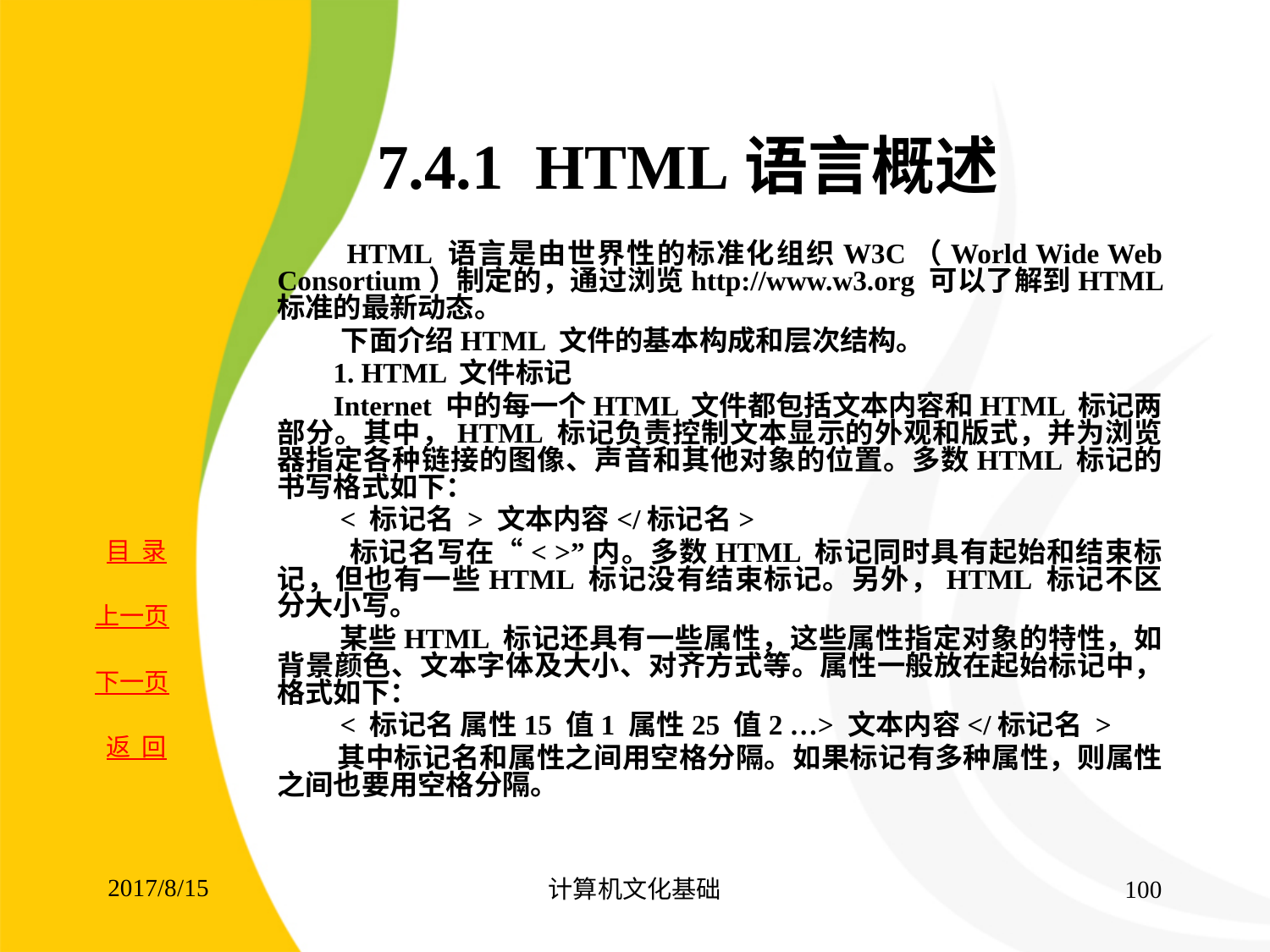

# 7.4.1  HTML语言概述
        HTML 语言是由世界性的标准化组织W3C（World Wide Web Consortium）制定的，通过浏览http://www.w3.org 可以了解到HTML 标准的最新动态。
         下面介绍HTML 文件的基本构成和层次结构。
        1. HTML 文件标记
        Internet 中的每一个HTML 文件都包括文本内容和HTML 标记两部分。其中，HTML 标记负责控制文本显示的外观和版式，并为浏览器指定各种链接的图像、声音和其他对象的位置。多数HTML 标记的书写格式如下：
         < 标记名 > 文本内容</标记名>
         标记名写在“< >”内。多数HTML 标记同时具有起始和结束标记，但也有一些HTML 标记没有结束标记。另外，HTML 标记不区分大小写。
        某些HTML 标记还具有一些属性，这些属性指定对象的特性，如背景颜色、文本字体及大小、对齐方式等。属性一般放在起始标记中，格式如下：
         < 标记名 属性15 值1 属性25 值2 …> 文本内容</标记名 >
        其中标记名和属性之间用空格分隔。如果标记有多种属性，则属性之间也要用空格分隔。
2017/8/15
计算机文化基础
100